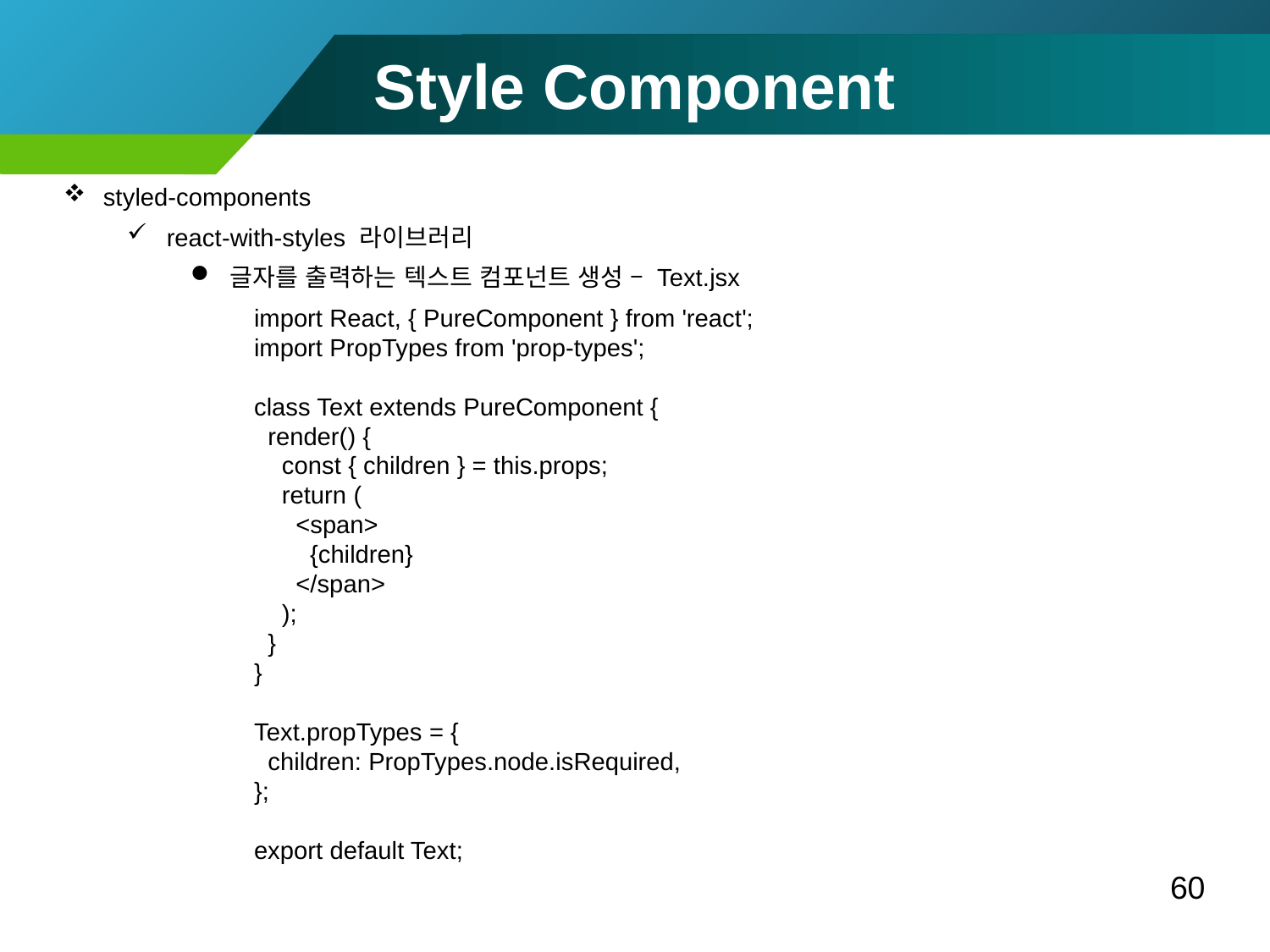

Style Component
styled-components
react-with-styles 라이브러리
글자를 출력하는 텍스트 컴포넌트 생성 – Text.jsx
import React, { PureComponent } from 'react';
import PropTypes from 'prop-types';

class Text extends PureComponent {
  render() {
    const { children } = this.props;
    return (
      <span>
        {children}
      </span>
    );
  }
}

Text.propTypes = {
  children: PropTypes.node.isRequired,
};

export default Text;

60